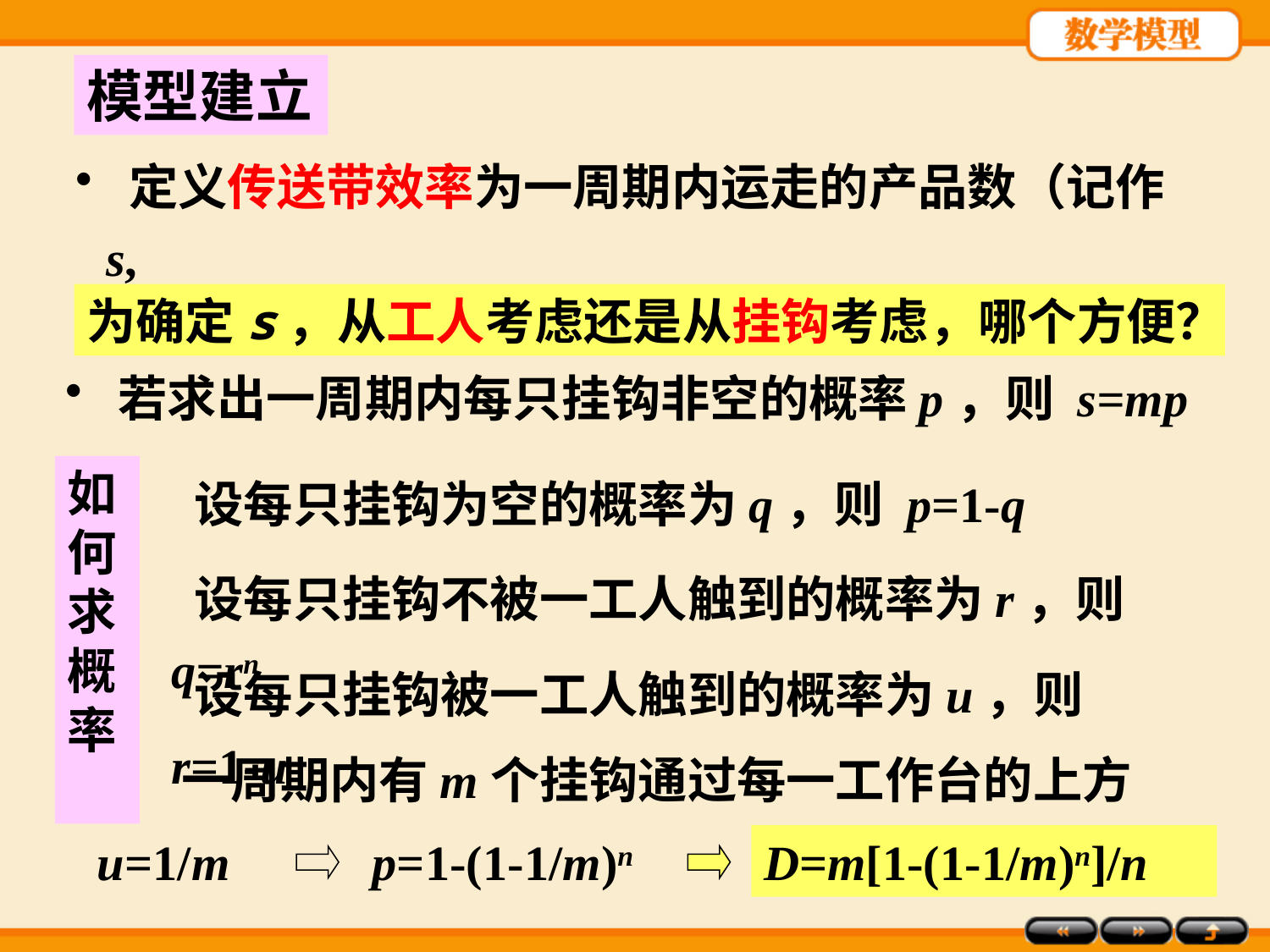

模型建立
 定义传送带效率为一周期内运走的产品数（记作s,
  待定）与生产总数 n（已知）之比，记作 D=s /n
为确定s，从工人考虑还是从挂钩考虑，哪个方便？
 若求出一周期内每只挂钩非空的概率p，则 s=mp
 设每只挂钩为空的概率为q，则 p=1-q
如何求概率
 设每只挂钩不被一工人触到的概率为r，则 q=rn
 设每只挂钩被一工人触到的概率为u，则 r=1-u
一周期内有m个挂钩通过每一工作台的上方
u=1/m
p=1-(1-1/m)n

D=m[1-(1-1/m)n]/n